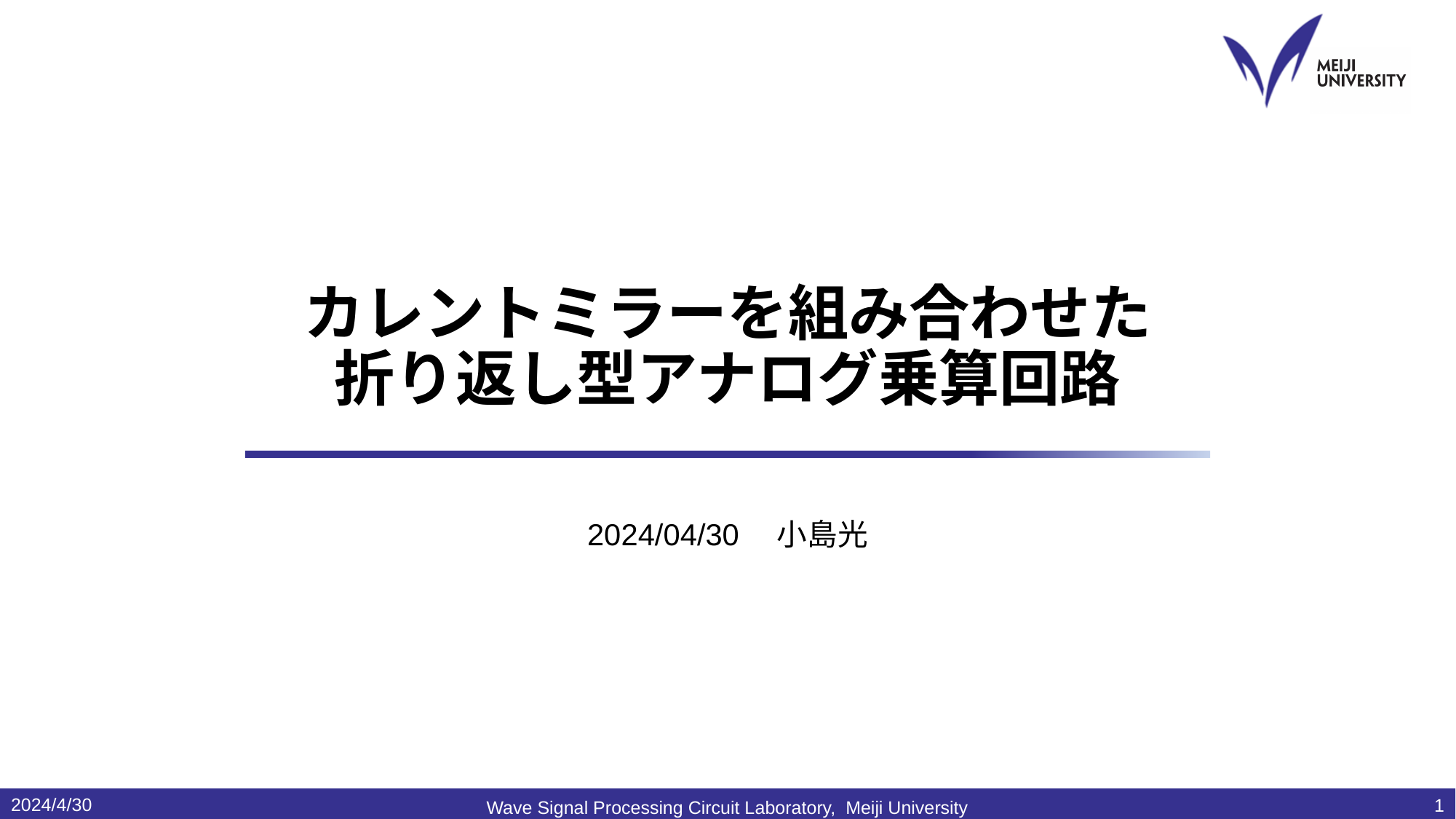

# カレントミラーを組み合わせた 折り返し型アナログ乗算回路
2024/04/30　小島光
2024/4/30
1
Wave Signal Processing Circuit Laboratory,  Meiji University